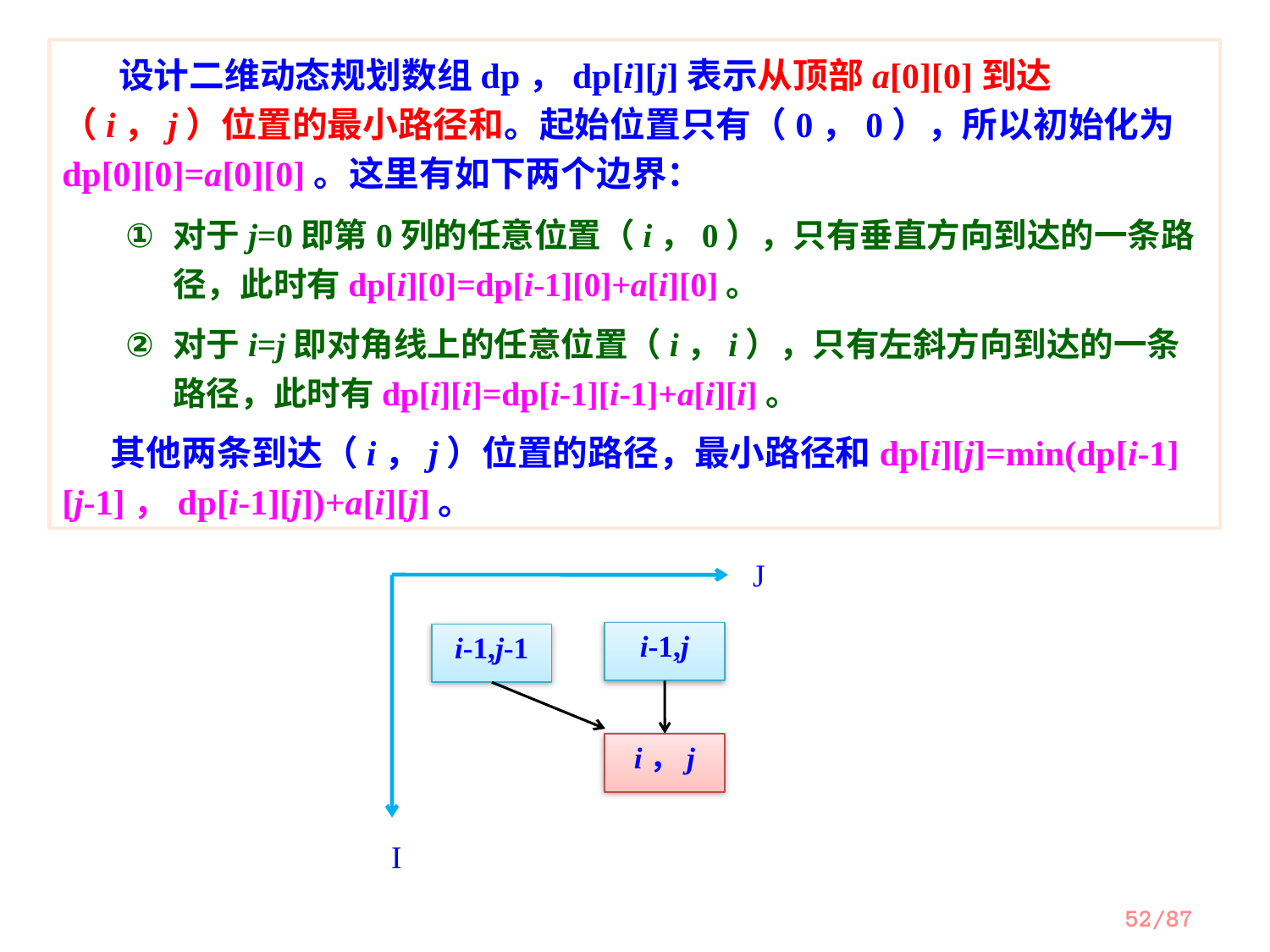

设计二维动态规划数组dp，dp[i][j]表示从顶部a[0][0]到达（i，j）位置的最小路径和。起始位置只有（0，0），所以初始化为dp[0][0]=a[0][0]。这里有如下两个边界：
对于j=0即第0列的任意位置（i，0），只有垂直方向到达的一条路径，此时有dp[i][0]=dp[i-1][0]+a[i][0]。
对于i=j即对角线上的任意位置（i，i），只有左斜方向到达的一条路径，此时有dp[i][i]=dp[i-1][i-1]+a[i][i]。
     其他两条到达（i，j）位置的路径，最小路径和dp[i][j]=min(dp[i-1][j-1]，dp[i-1][j])+a[i][j]。
J

i-1,j
i-1,j-1

i，j
I
52/87